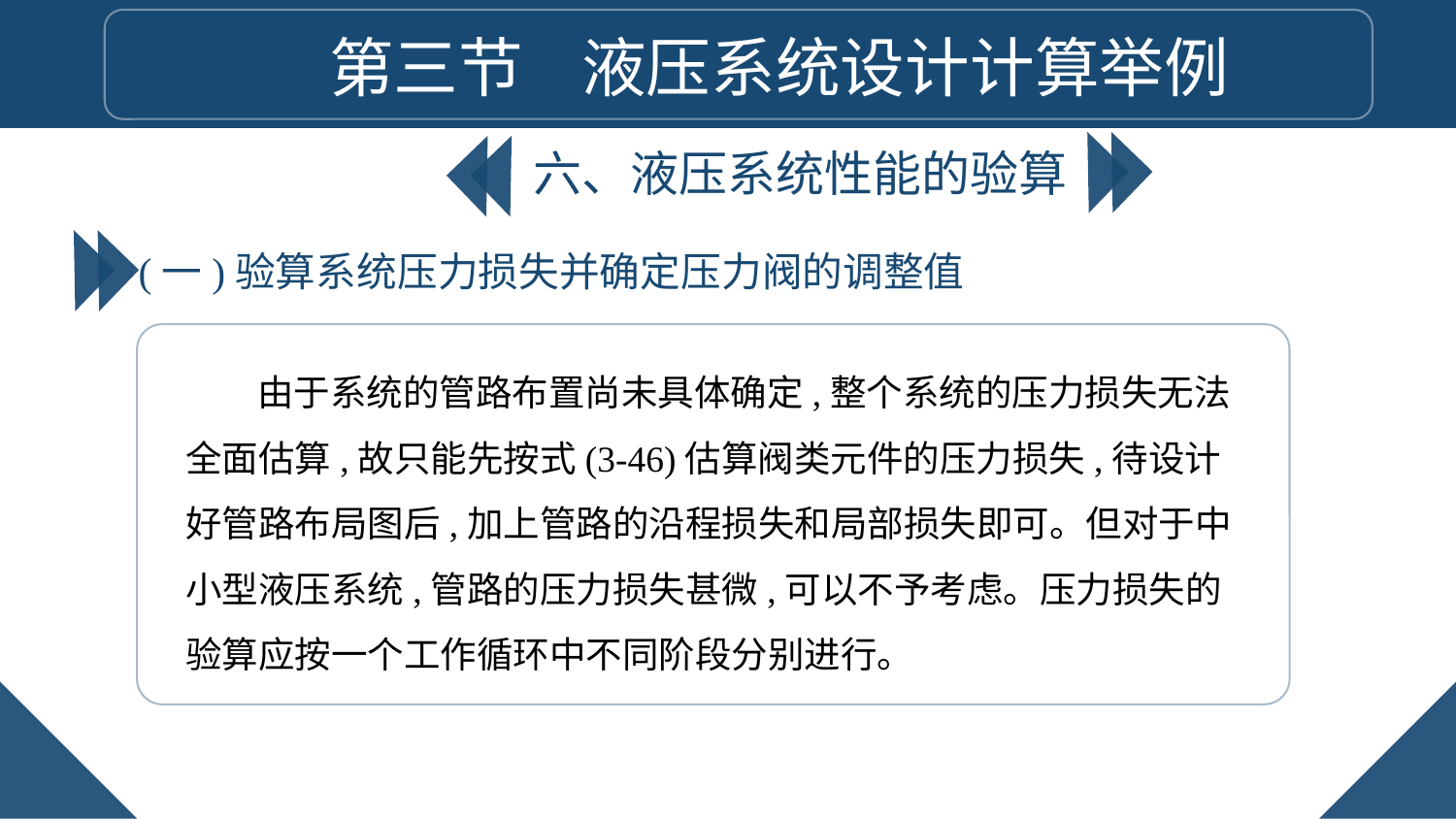

第三节    液压系统设计计算举例

六、液压系统性能的验算

(一)验算系统压力损失并确定压力阀的调整值

由于系统的管路布置尚未具体确定,整个系统的压力损失无法全面估算,故只能先按式(3-46)估算阀类元件的压力损失,待设计好管路布局图后,加上管路的沿程损失和局部损失即可。但对于中小型液压系统,管路的压力损失甚微,可以不予考虑。压力损失的验算应按一个工作循环中不同阶段分别进行。